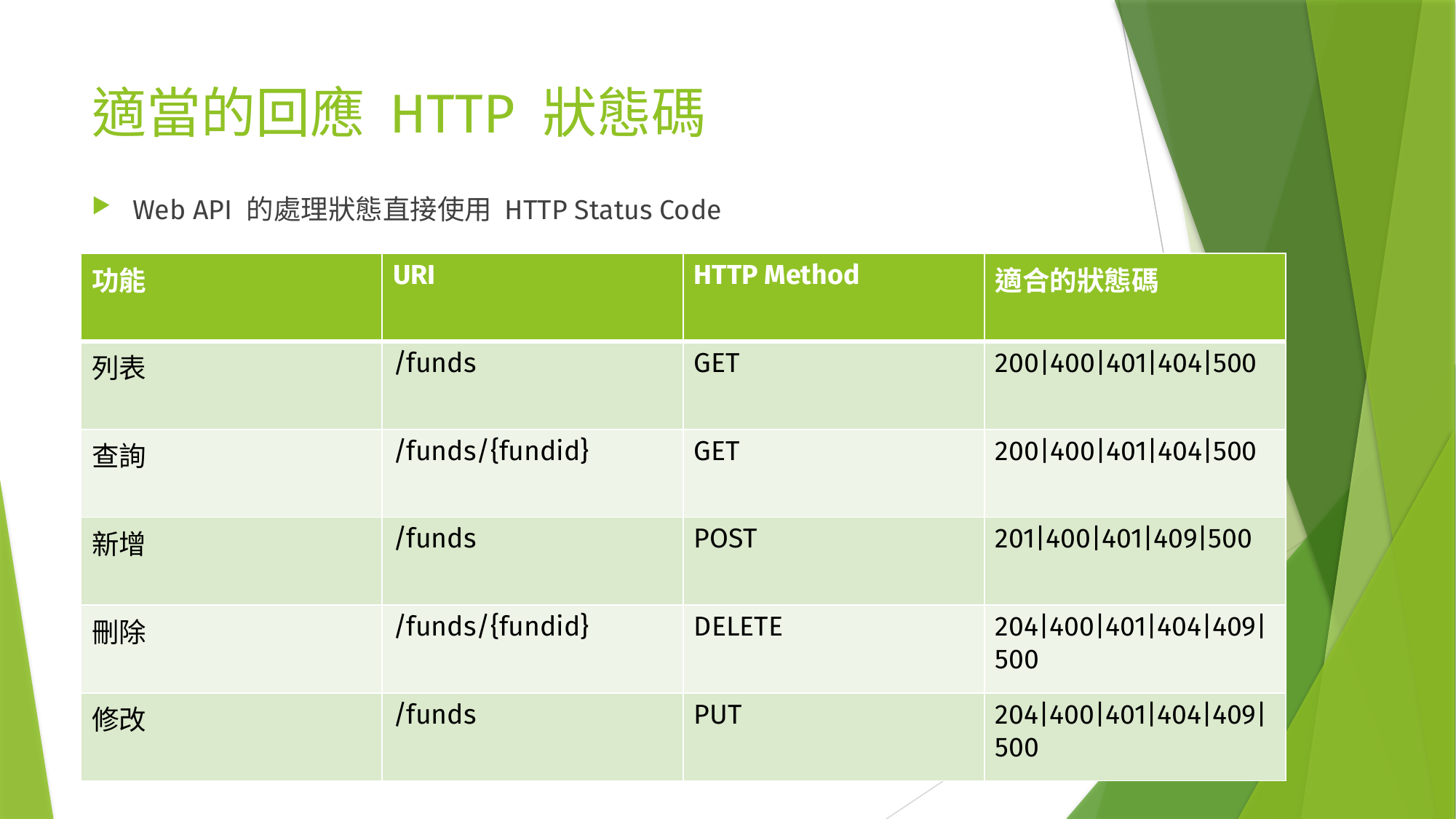

# 適當的回應 HTTP 狀態碼
Web API 的處理狀態直接使用 HTTP Status Code

| 功能 | URI | HTTP Method | 適合的狀態碼 |
| --- | --- | --- | --- |
| 列表 | /funds | GET | 200|400|401|404|500 |
| 查詢 | /funds/{fundid} | GET | 200|400|401|404|500 |
| 新增 | /funds | POST | 201|400|401|409|500 |
| 刪除 | /funds/{fundid} | DELETE | 204|400|401|404|409|500 |
| 修改 | /funds | PUT | 204|400|401|404|409|500 |